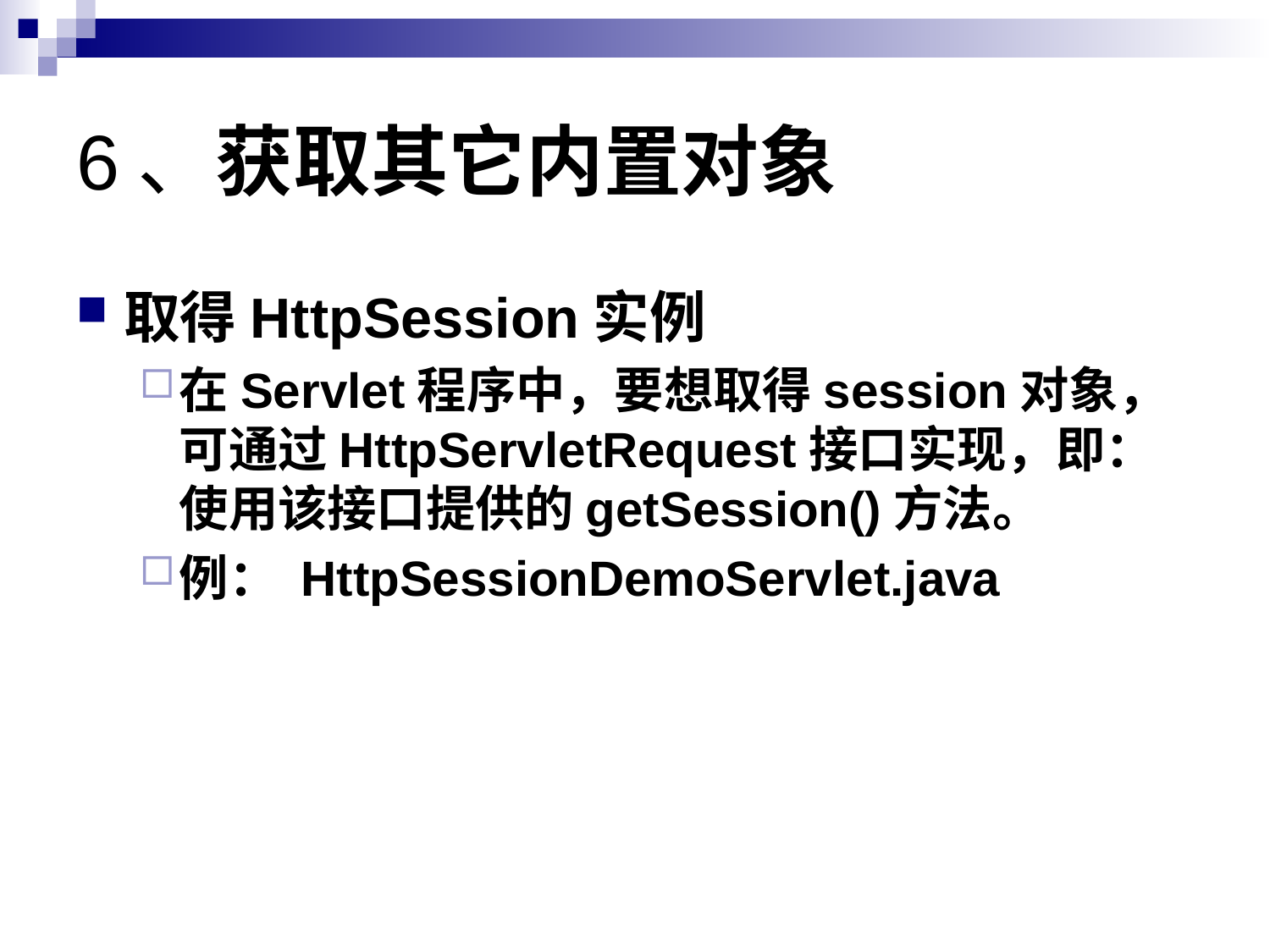

# 6、获取其它内置对象
取得HttpSession实例
在Servlet程序中，要想取得session对象，可通过HttpServletRequest接口实现，即：使用该接口提供的getSession()方法。
例： HttpSessionDemoServlet.java
18